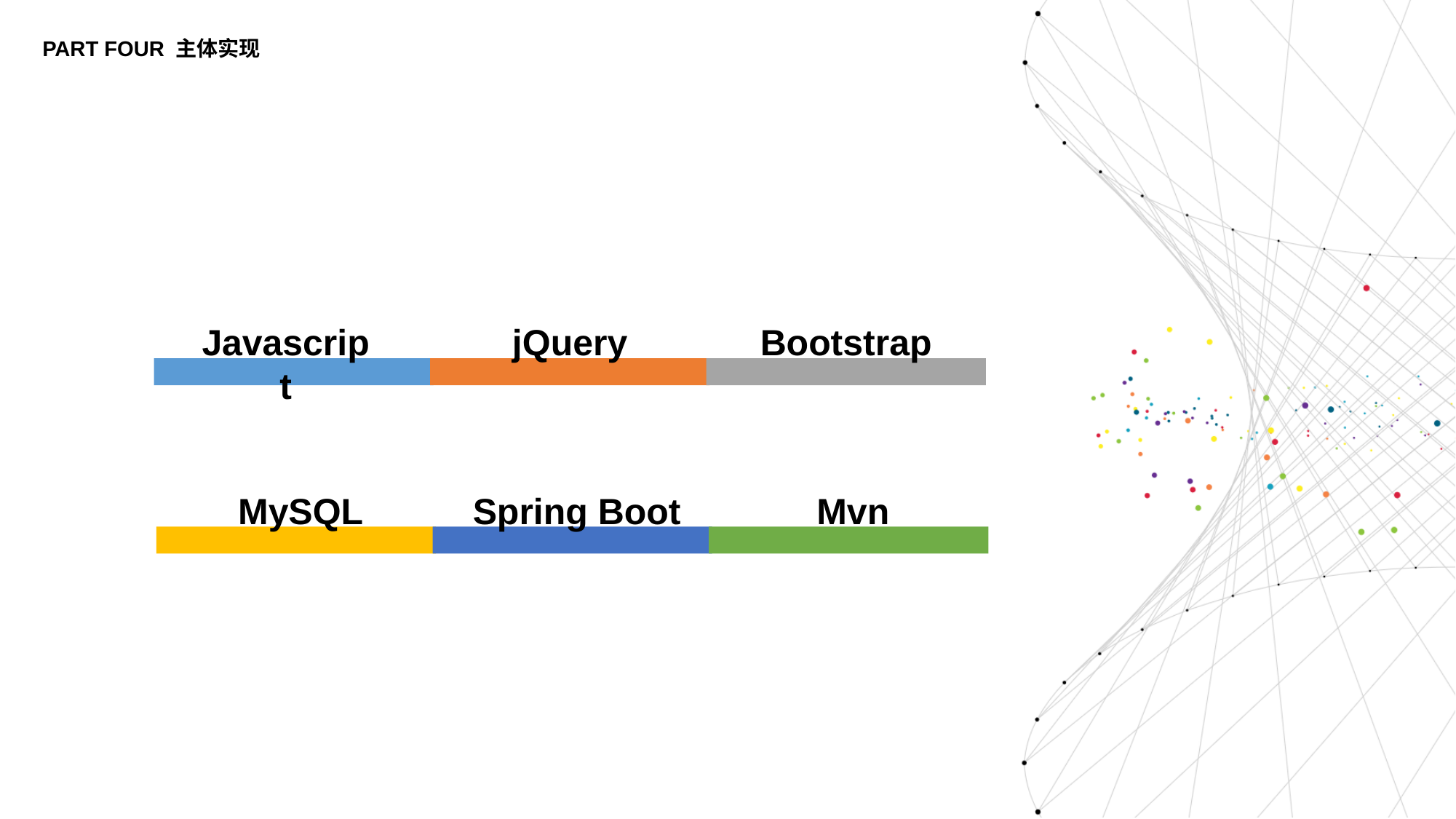

PART FOUR 主体实现
Javascript
jQuery
Bootstrap

MySQL
Spring Boot
Mvn